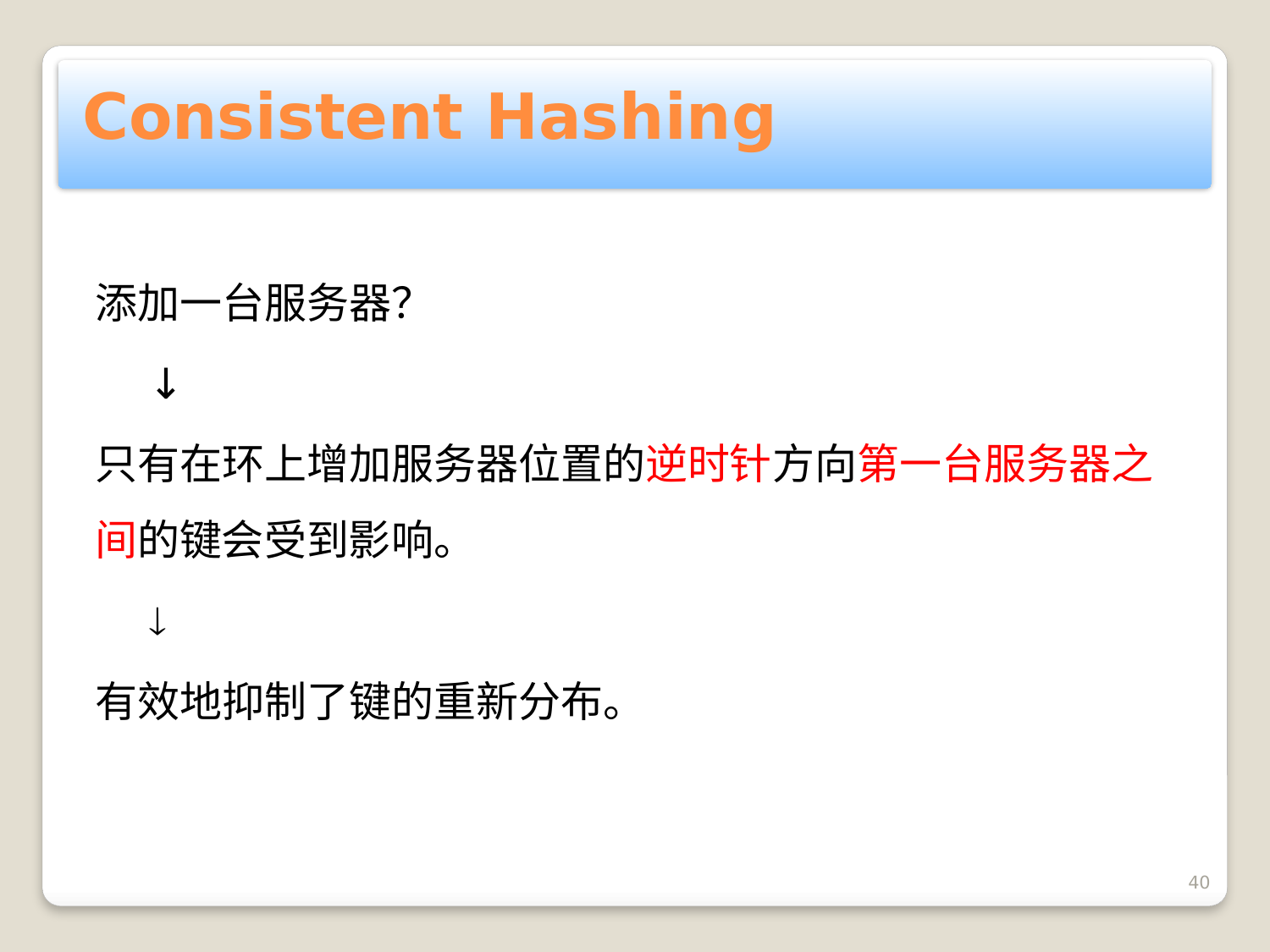

Consistent Hashing
添加一台服务器？
    ↓
只有在环上增加服务器位置的逆时针方向第一台服务器之间的键会受到影响。
    ↓
有效地抑制了键的重新分布。
40